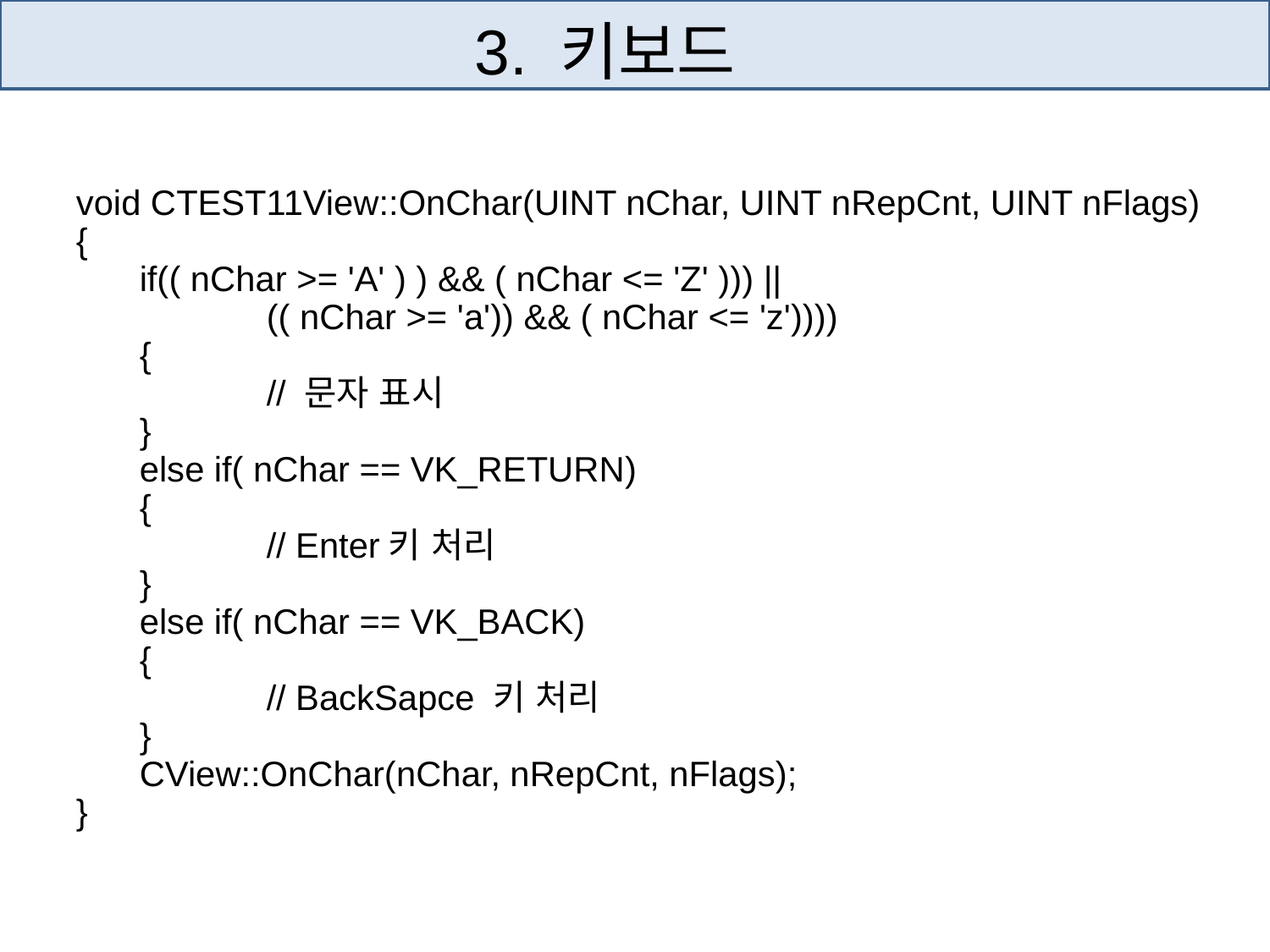

# 3. 키보드
void CTEST11View::OnChar(UINT nChar, UINT nRepCnt, UINT nFlags)
{
	if(( nChar >= 'A' ) ) && ( nChar <= 'Z' ))) ||
		(( nChar >= 'a')) && ( nChar <= 'z'))))
	{
		// 문자 표시
	}
	else if( nChar == VK_RETURN)
	{
		// Enter키 처리
	}
	else if( nChar == VK_BACK)
	{
		// BackSapce 키 처리
	}
	CView::OnChar(nChar, nRepCnt, nFlags);
}